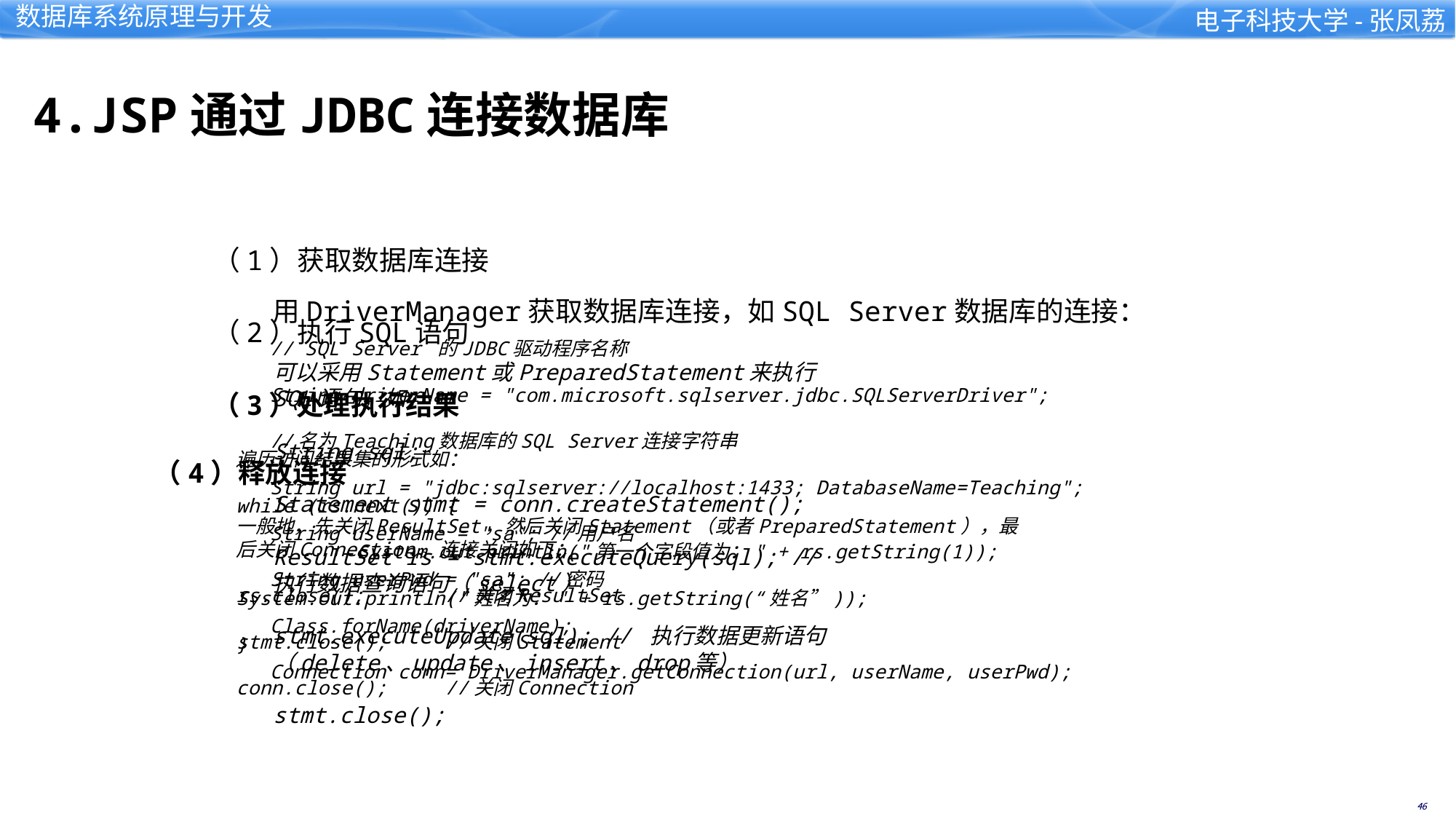

4.JSP通过JDBC连接数据库

（1）获取数据库连接
用DriverManager获取数据库连接，如SQL Server数据库的连接：
（2）执行SQL语句
// SQL Server 的JDBC驱动程序名称

String driverName = "com.microsoft.sqlserver.jdbc.SQLServerDriver";

//名为Teaching数据库的SQL Server连接字符串

String url = "jdbc:sqlserver://localhost:1433; DatabaseName=Teaching";

String userName = "sa"; //用户名

String userPwd = "sa"; //密码

Class.forName(driverName);

Connection conn= DriverManager.getConnection(url, userName, userPwd);

可以采用Statement或PreparedStatement来执行SQL语句，如：

String sql;

Statement stmt = conn.createStatement();

ResultSet rs = stmt.executeQuery(sql); // 执行数据查询语句（select）

stmt.executeUpdate(sql); // 执行数据更新语句（delete、update、insert、drop等）

stmt.close();
（3）处理执行结果
遍历访问结果集的形式如：

while (rs.next()) {

	 System.out.println("第一个字段值为：" + rs.getString(1));

System.out.println("姓名为：" + rs.getString(“姓名”));

}
         （4）释放连接

一般地，先关闭ResultSet，然后关闭Statement（或者PreparedStatement），最后关闭Connection。连接关闭如下：

rs.close();       //关闭ResultSet

stmt.close();     //关闭Statement

conn.close();     //关闭Connection